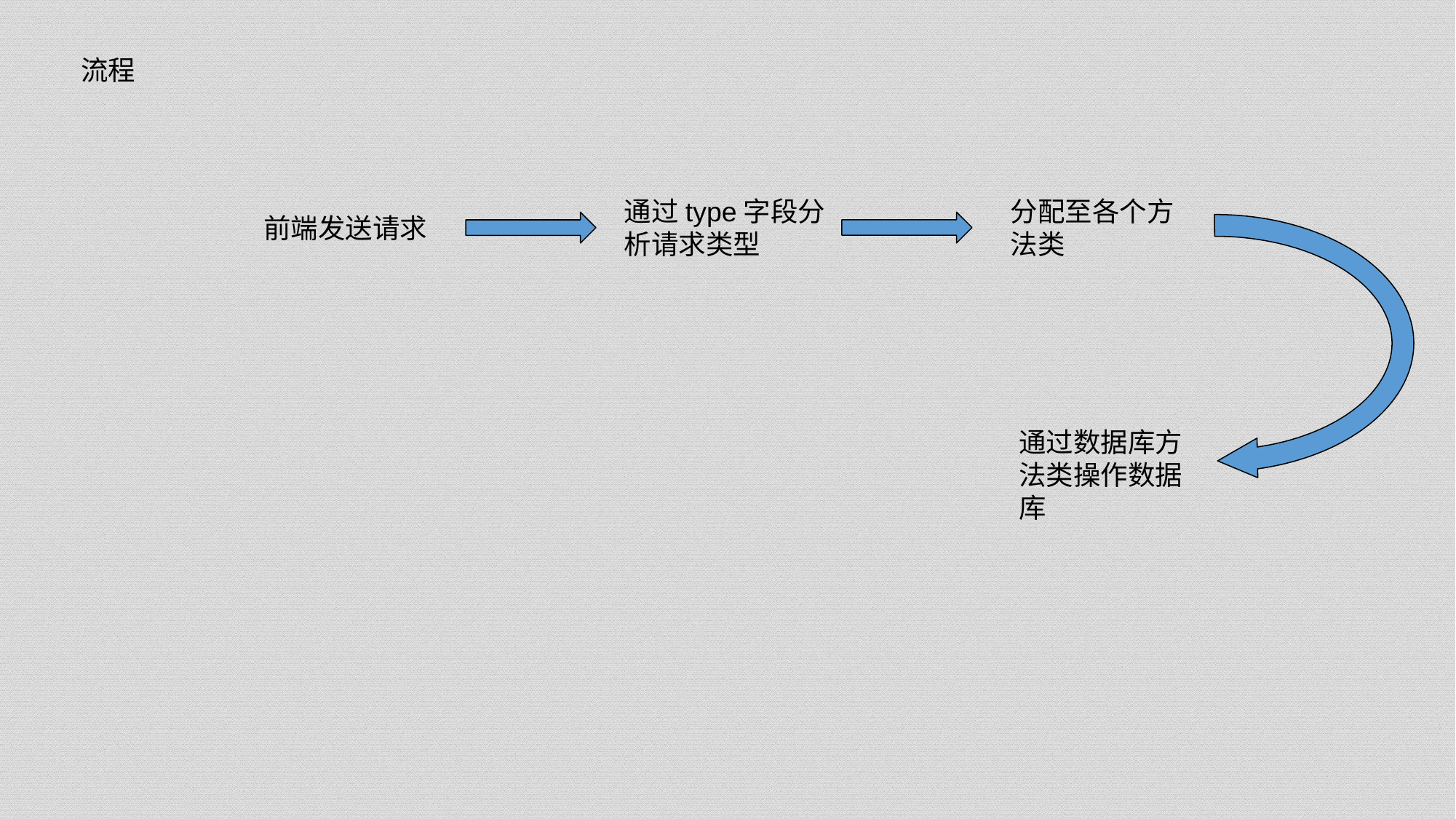

流程

通过type字段分析请求类型
分配至各个方法类
前端发送请求

通过数据库方法类操作数据库